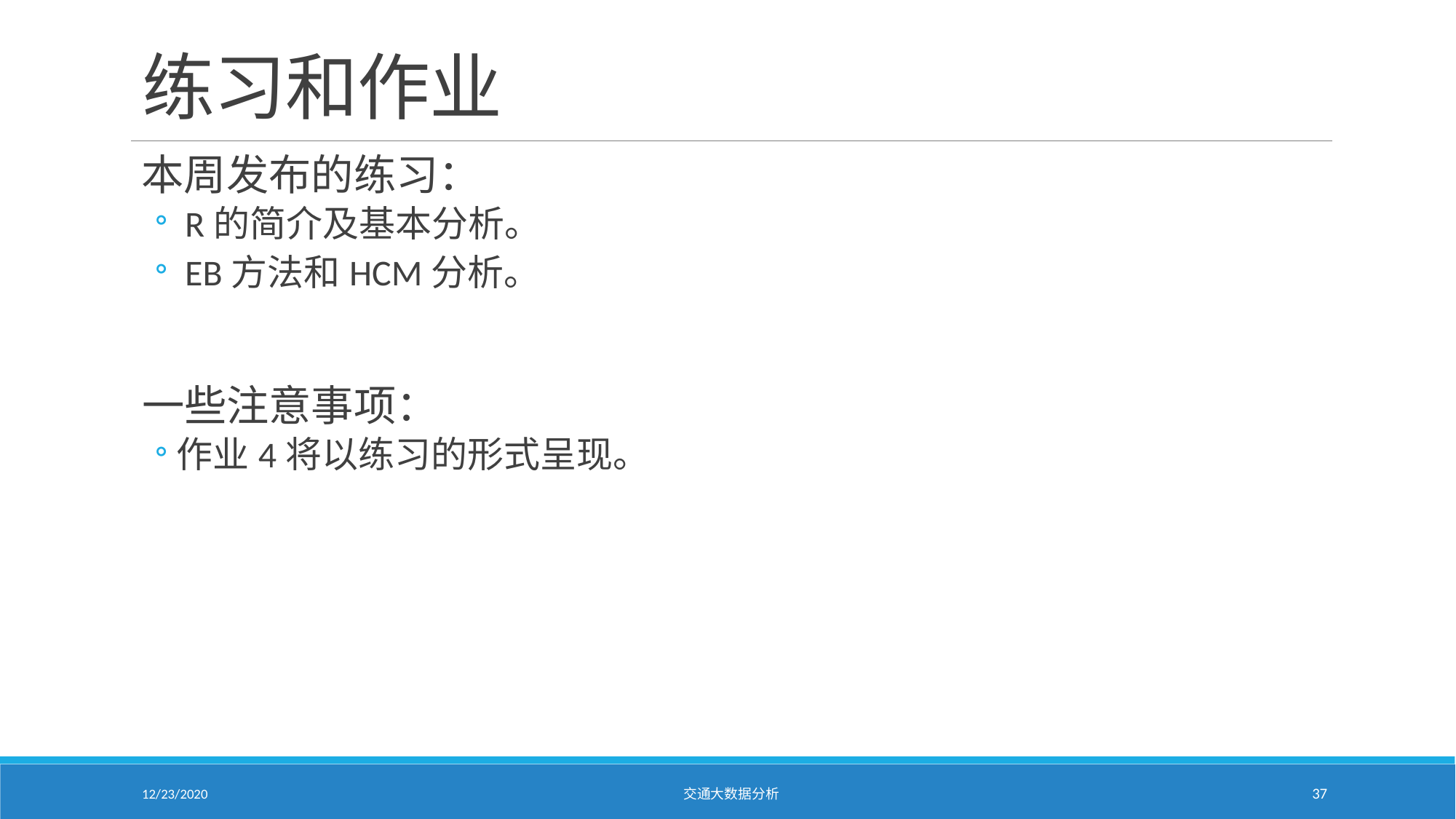

# 练习和作业
本周发布的练习：
 R的简介及基本分析。
 EB方法和HCM分析。

一些注意事项：
作业4将以练习的形式呈现。
12/23/2020
交通大数据分析
37